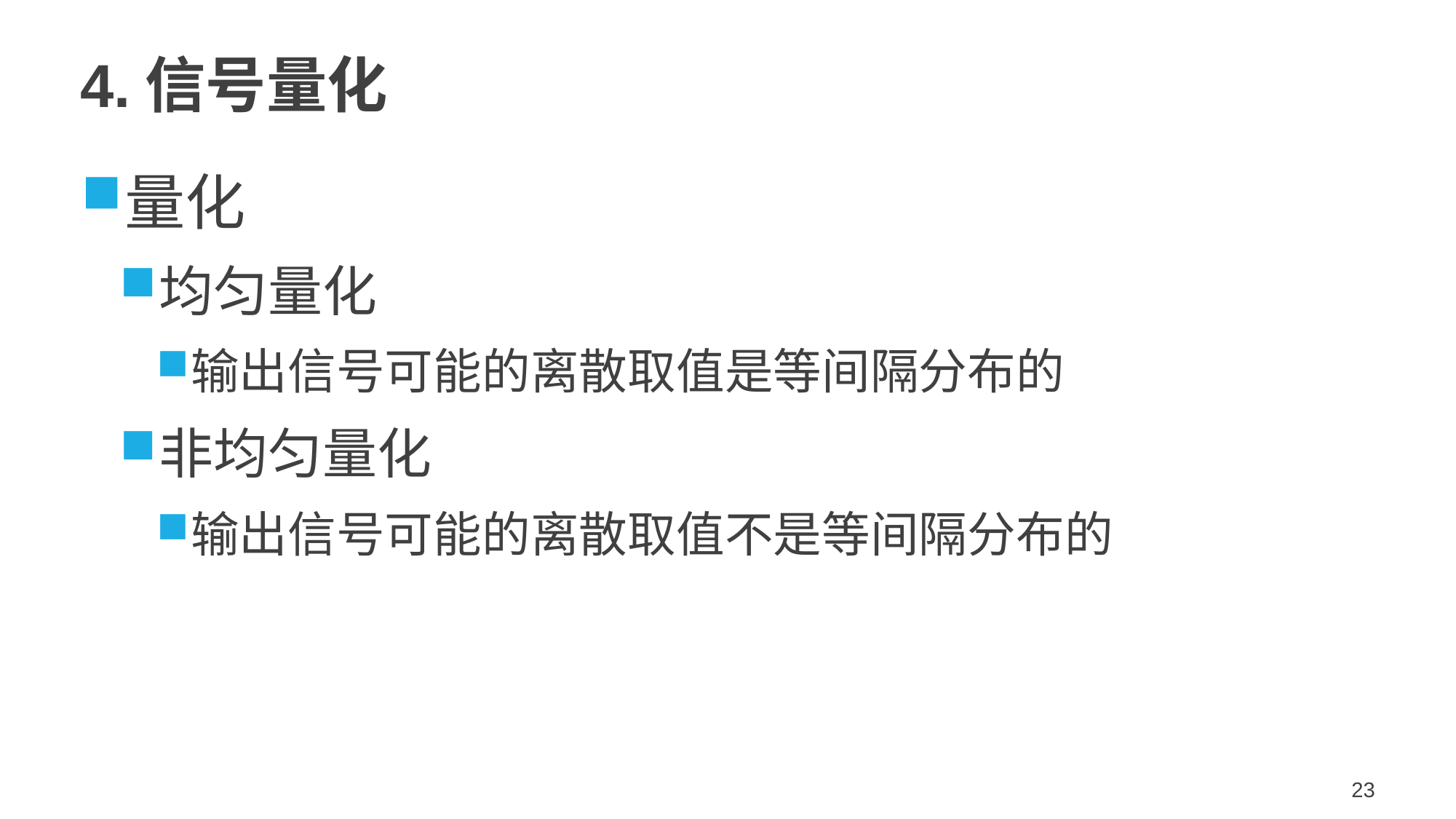

# 4.信号量化
量化
均匀量化
输出信号可能的离散取值是等间隔分布的
非均匀量化
输出信号可能的离散取值不是等间隔分布的

23